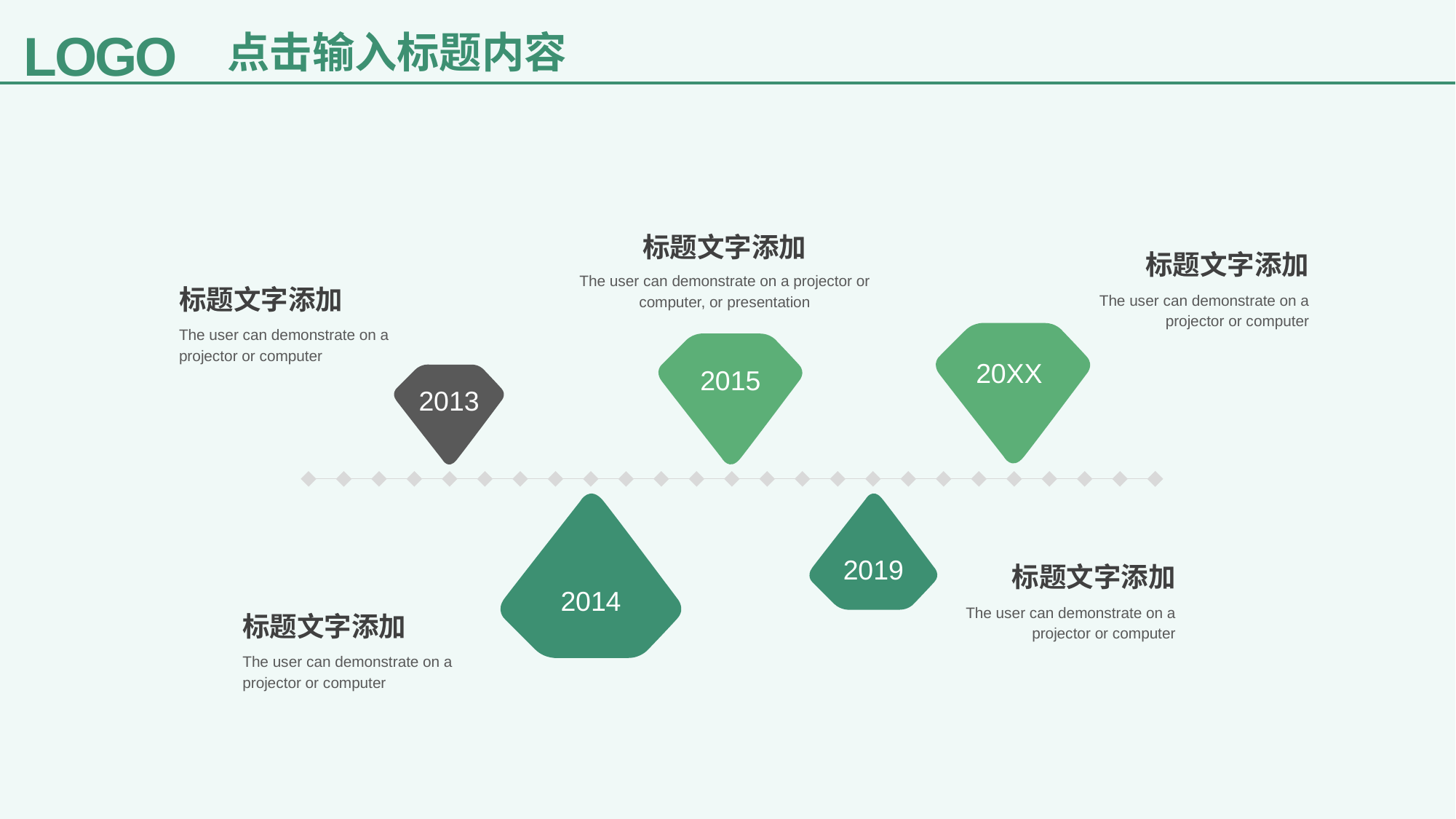

标题文字添加
The user can demonstrate on a projector or computer, or presentation
标题文字添加
The user can demonstrate on a projector or computer
标题文字添加
The user can demonstrate on a projector or computer
20XX
2015
2013

2014

2019
标题文字添加
The user can demonstrate on a projector or computer
标题文字添加
The user can demonstrate on a projector or computer